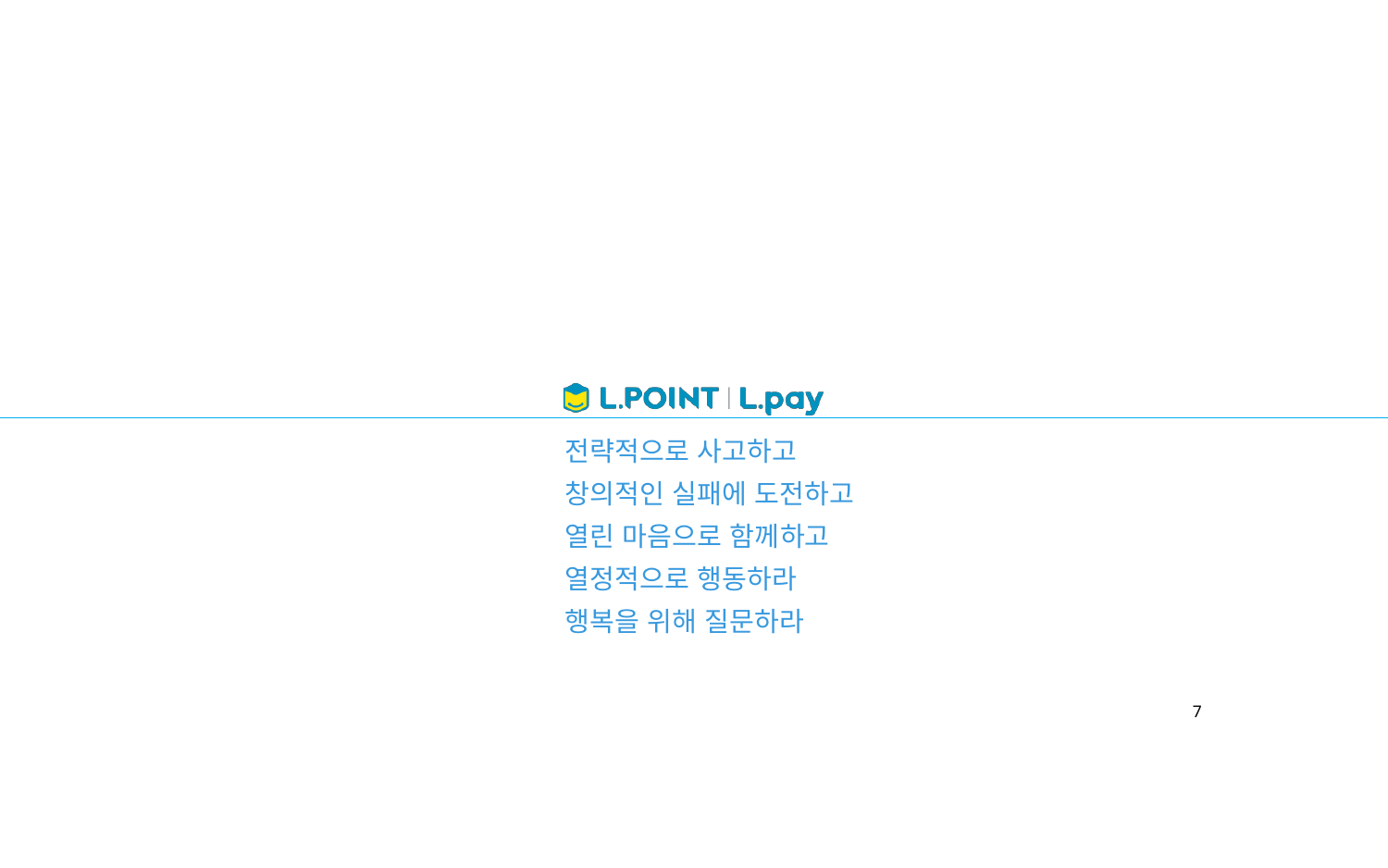

전략적으로 사고하고
창의적인 실패에 도전하고
열린 마음으로 함께하고
열정적으로 행동하라
행복을 위해 질문하라
7